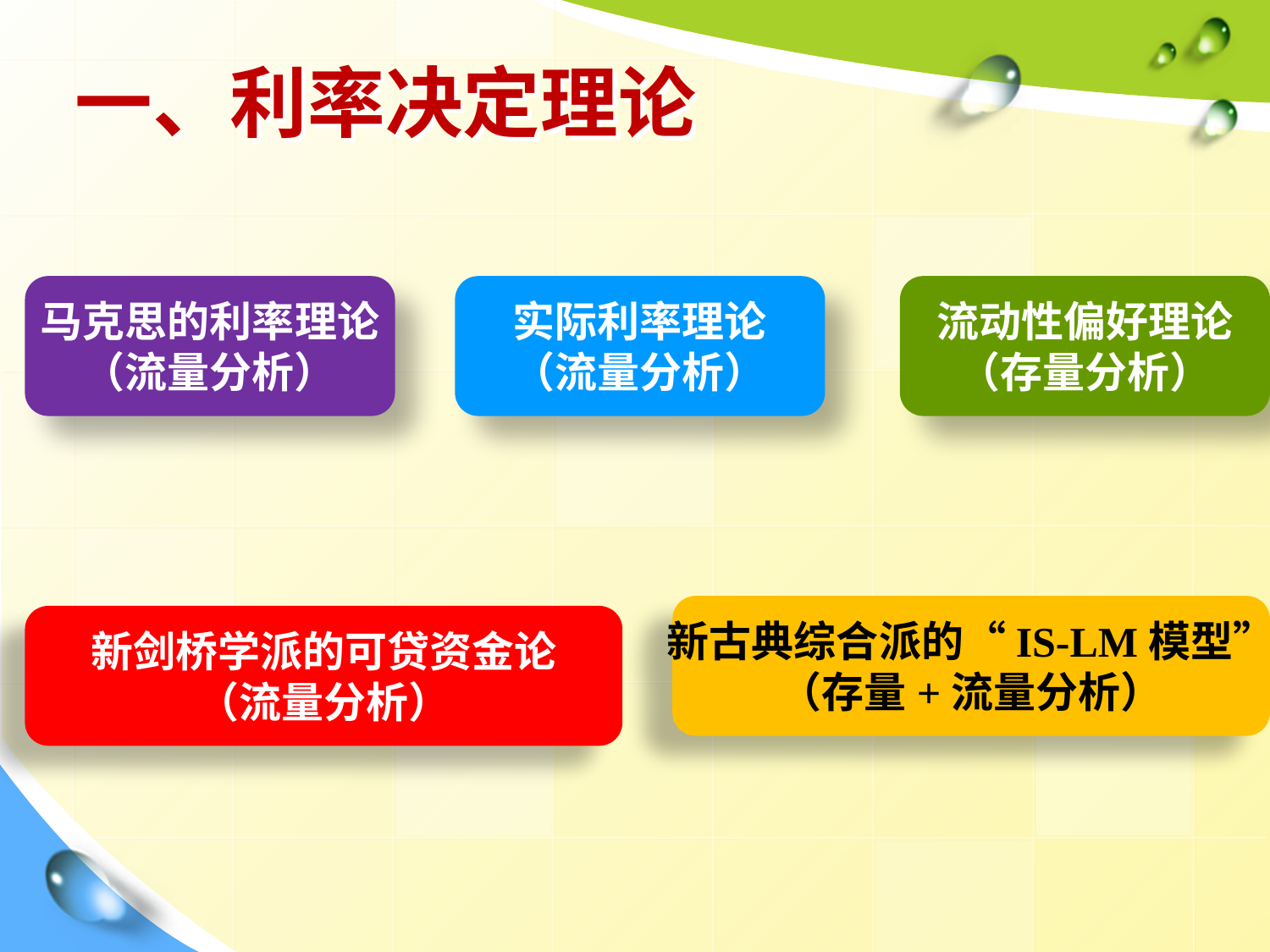

# 一、利率决定理论
马克思的利率理论
（流量分析）
实际利率理论
（流量分析）
流动性偏好理论
（存量分析）
新古典综合派的“IS-LM模型”
（存量+流量分析）
新剑桥学派的可贷资金论
（流量分析）